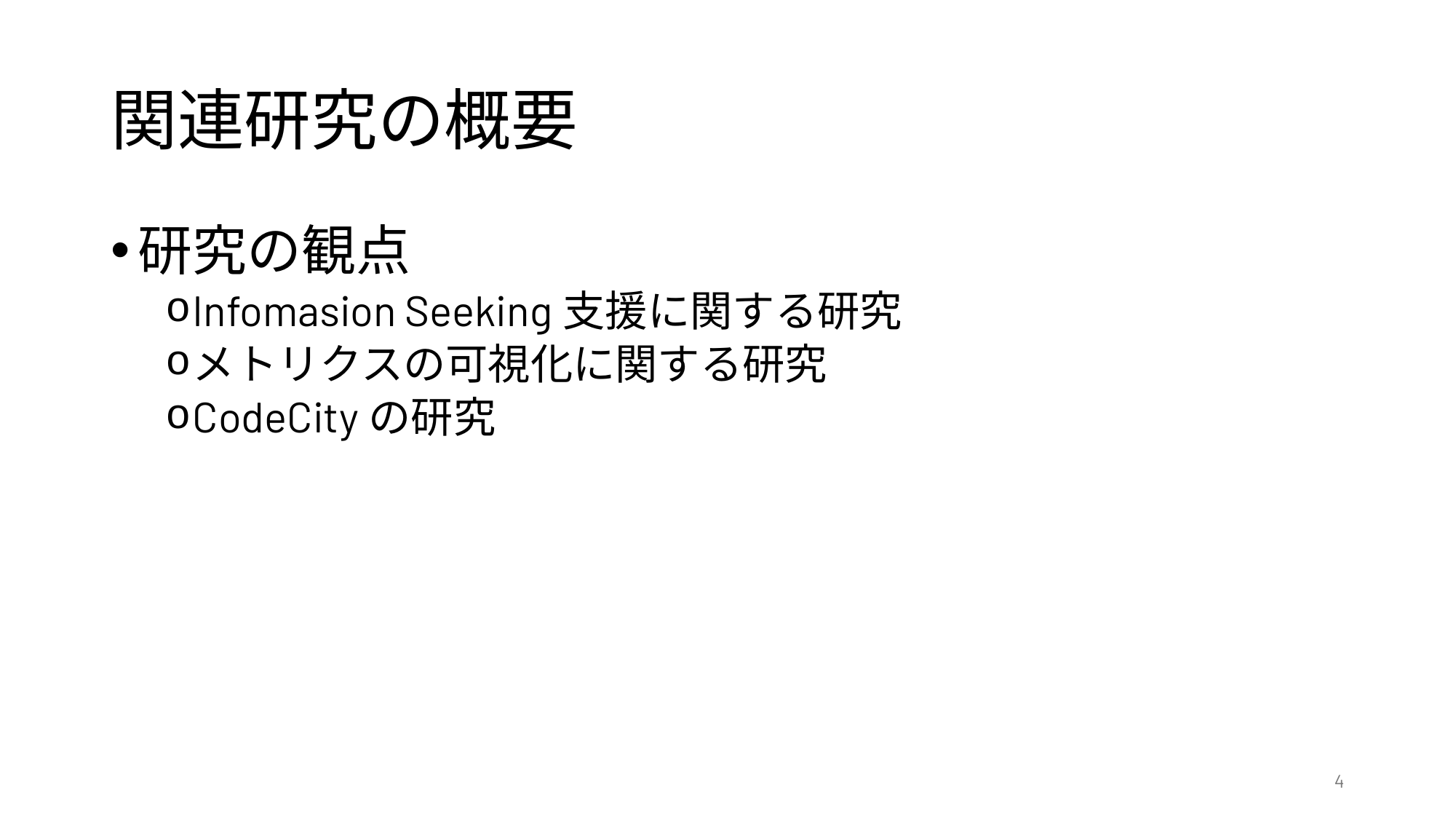

# 関連研究の概要
研究の観点
Infomasion Seeking支援に関する研究
メトリクスの可視化に関する研究
CodeCityの研究

4